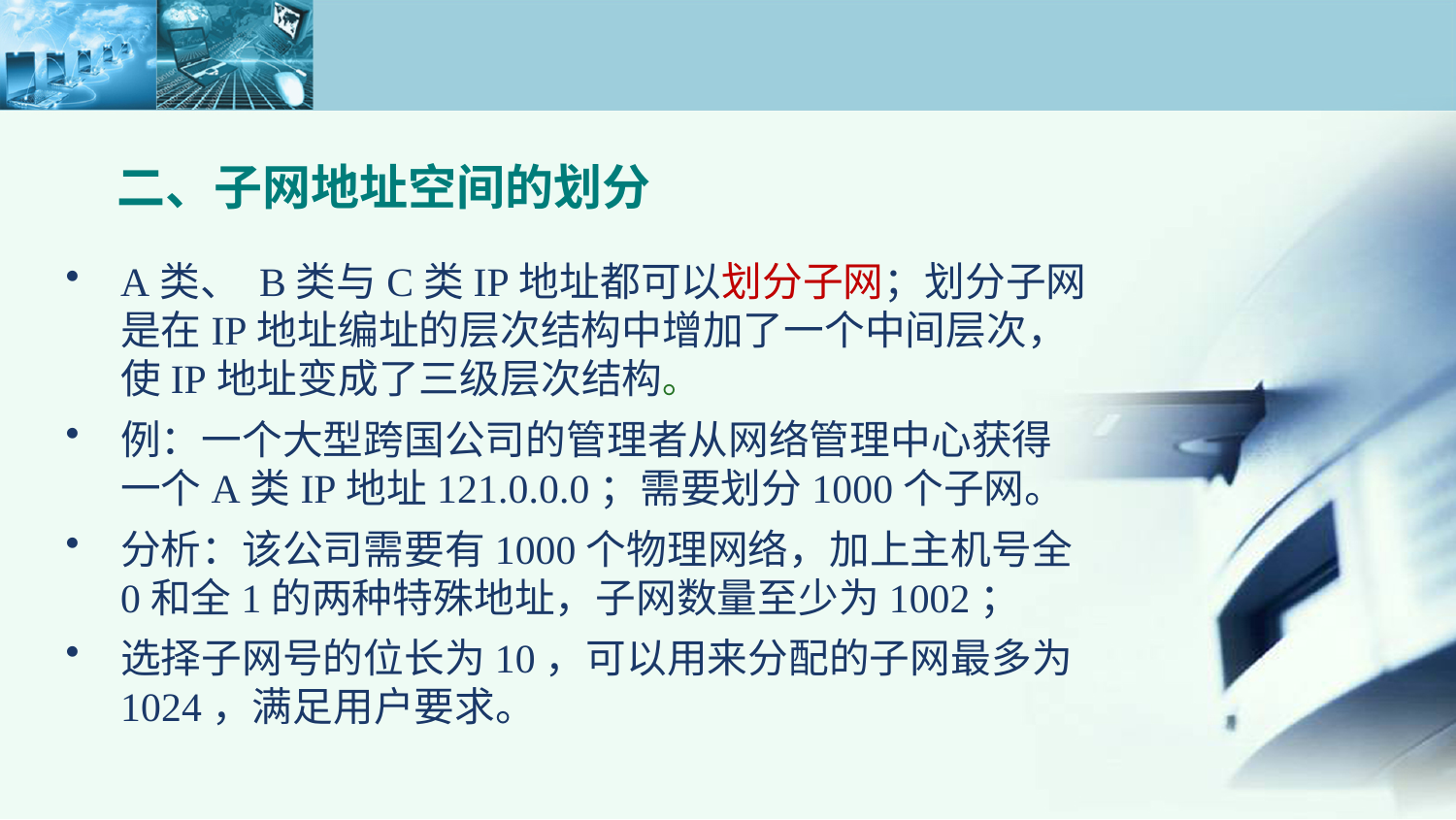

二、子网地址空间的划分
A类、 B类与C类IP地址都可以划分子网；划分子网是在IP地址编址的层次结构中增加了一个中间层次，使IP地址变成了三级层次结构。
例：一个大型跨国公司的管理者从网络管理中心获得 一个A类IP地址121.0.0.0；需要划分1000个子网。
分析：该公司需要有1000个物理网络，加上主机号全0和全1的两种特殊地址，子网数量至少为1002；
选择子网号的位长为10，可以用来分配的子网最多为1024，满足用户要求。